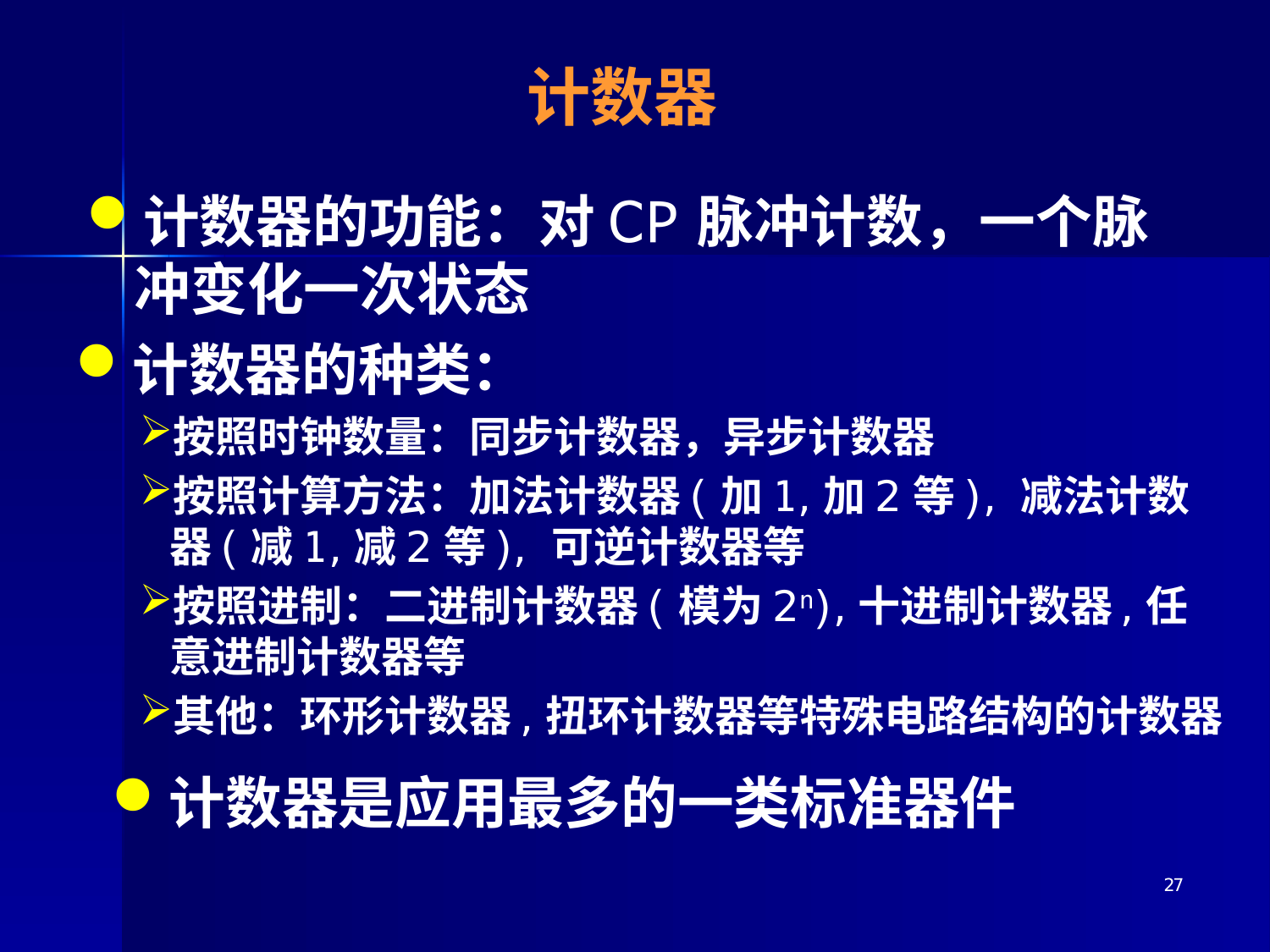

# 计数器
计数器的功能：对CP脉冲计数，一个脉冲变化一次状态

计数器的种类：
按照时钟数量：同步计数器，异步计数器
按照计算方法：加法计数器(加1,加2等), 减法计数器(减1,减2等), 可逆计数器等
按照进制：二进制计数器(模为2n),十进制计数器,任意进制计数器等
其他：环形计数器,扭环计数器等特殊电路结构的计数器
计数器是应用最多的一类标准器件
27